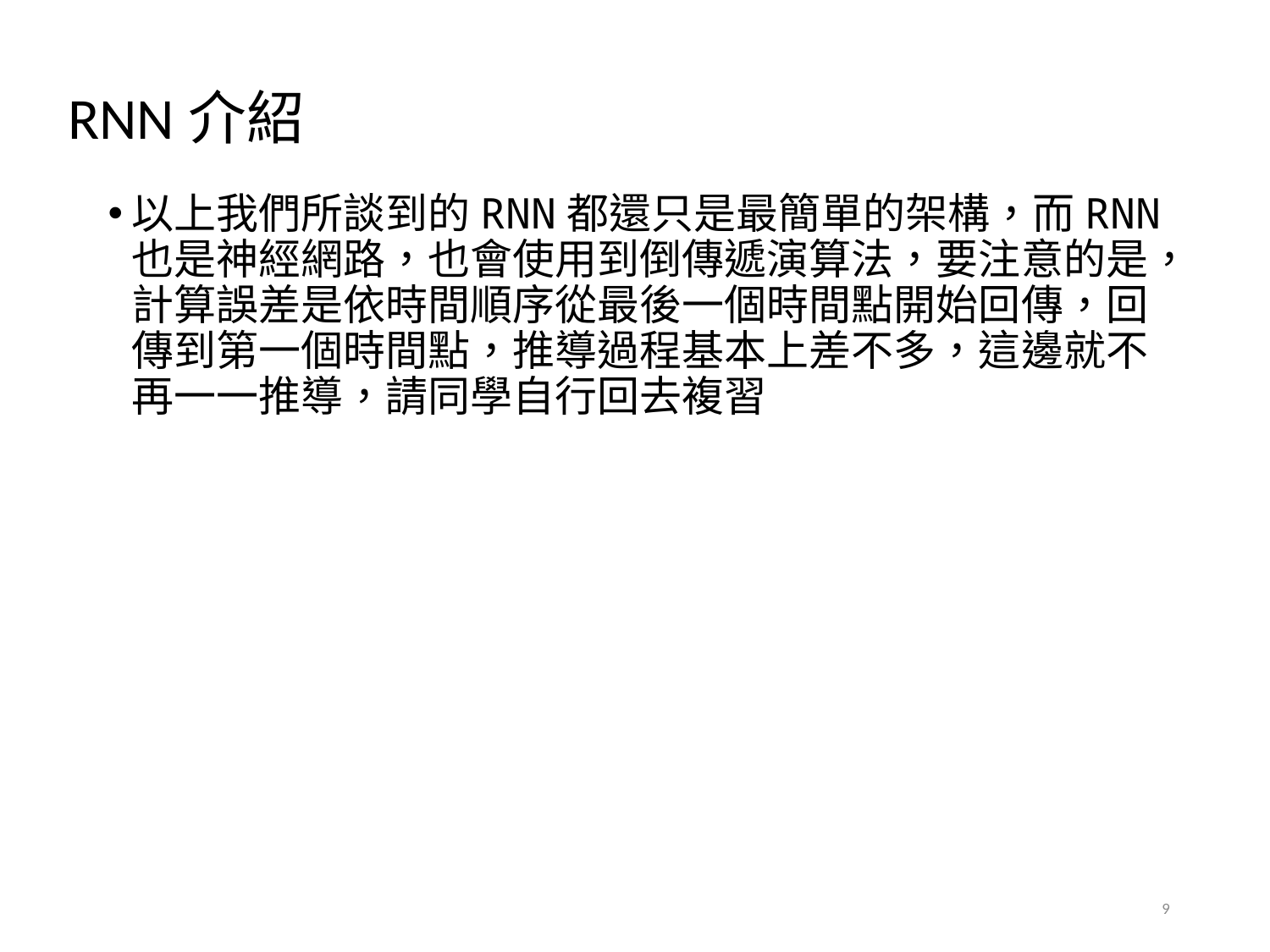

# RNN介紹
以上我們所談到的RNN都還只是最簡單的架構，而RNN也是神經網路，也會使用到倒傳遞演算法，要注意的是，計算誤差是依時間順序從最後一個時間點開始回傳，回傳到第一個時間點，推導過程基本上差不多，這邊就不再一一推導，請同學自行回去複習

9